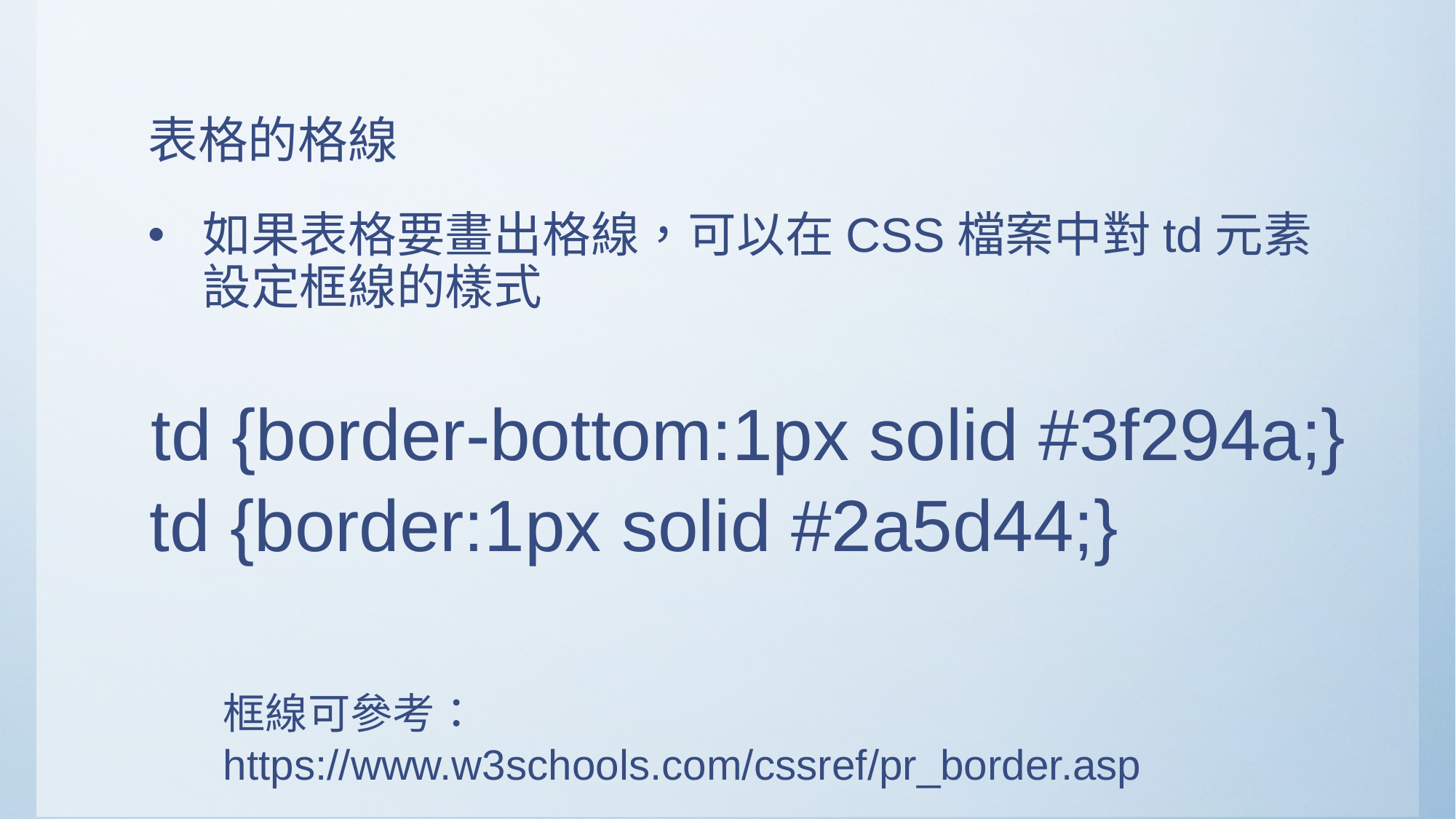

# 表格的格線
如果表格要畫出格線，可以在CSS檔案中對td元素設定框線的樣式
td {border-bottom:1px solid #3f294a;}
td {border:1px solid #2a5d44;}
框線可參考：
https://www.w3schools.com/cssref/pr_border.asp